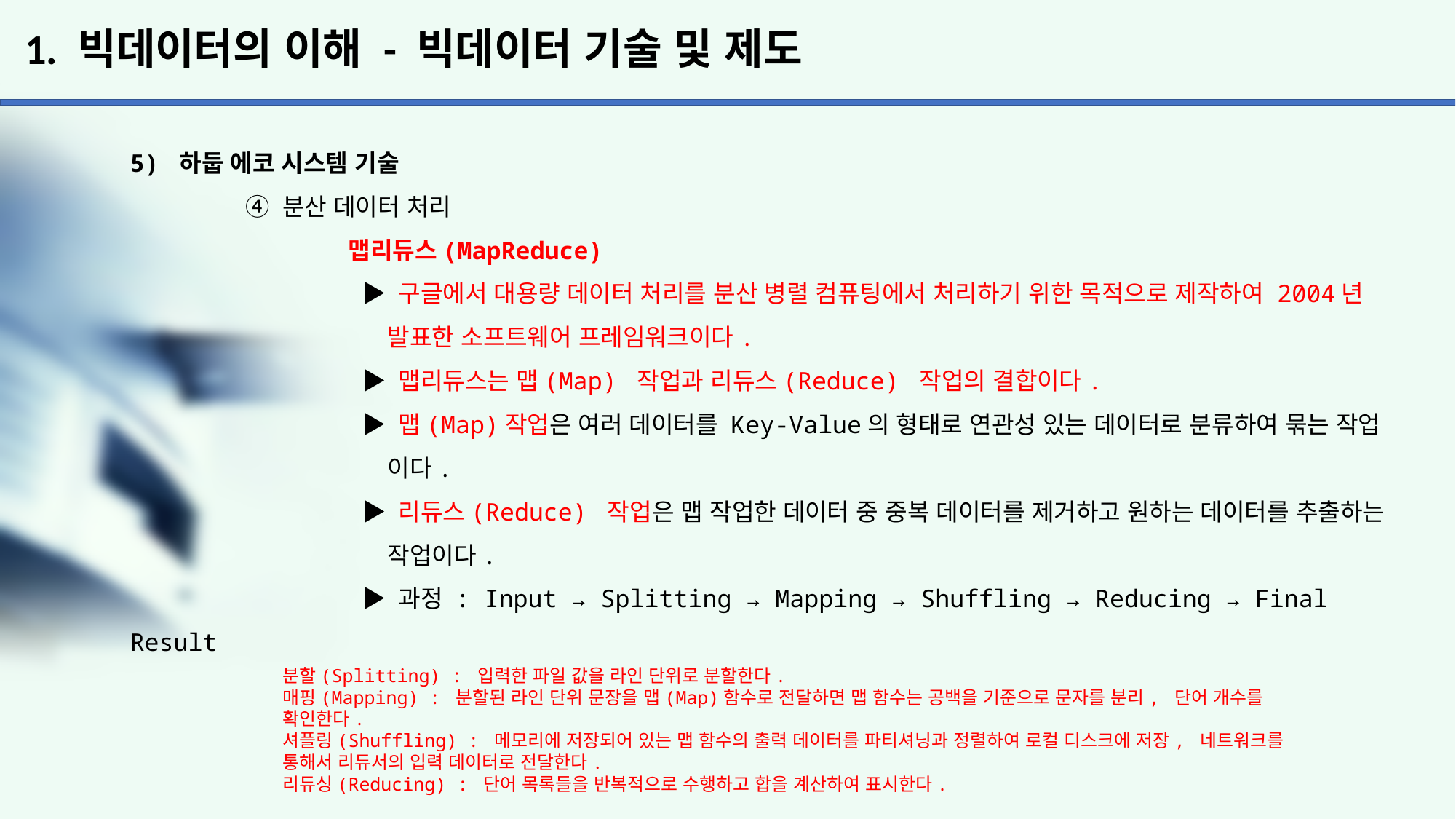

# 1. 빅데이터의 이해 - 빅데이터 기술 및 제도
5) 하둡 에코 시스템 기술
	 ④ 분산 데이터 처리
		맵리듀스(MapReduce)
		  ▶ 구글에서 대용량 데이터 처리를 분산 병렬 컴퓨팅에서 처리하기 위한 목적으로 제작하여 2004년
		     발표한 소프트웨어 프레임워크이다.
		  ▶ 맵리듀스는 맵(Map) 작업과 리듀스(Reduce) 작업의 결합이다.
		  ▶ 맵(Map)작업은 여러 데이터를 Key-Value의 형태로 연관성 있는 데이터로 분류하여 묶는 작업
		     이다.
		  ▶ 리듀스(Reduce) 작업은 맵 작업한 데이터 중 중복 데이터를 제거하고 원하는 데이터를 추출하는
		     작업이다.
		  ▶ 과정 : Input → Splitting → Mapping → Shuffling → Reducing → Final Result
분할(Splitting) : 입력한 파일 값을 라인 단위로 분할한다.
매핑(Mapping) : 분할된 라인 단위 문장을 맵(Map)함수로 전달하면 맵 함수는 공백을 기준으로 문자를 분리, 단어 개수를
확인한다.
셔플링(Shuffling) : 메모리에 저장되어 있는 맵 함수의 출력 데이터를 파티셔닝과 정렬하여 로컬 디스크에 저장, 네트워크를 통해서 리듀서의 입력 데이터로 전달한다.
리듀싱(Reducing) : 단어 목록들을 반복적으로 수행하고 합을 계산하여 표시한다.